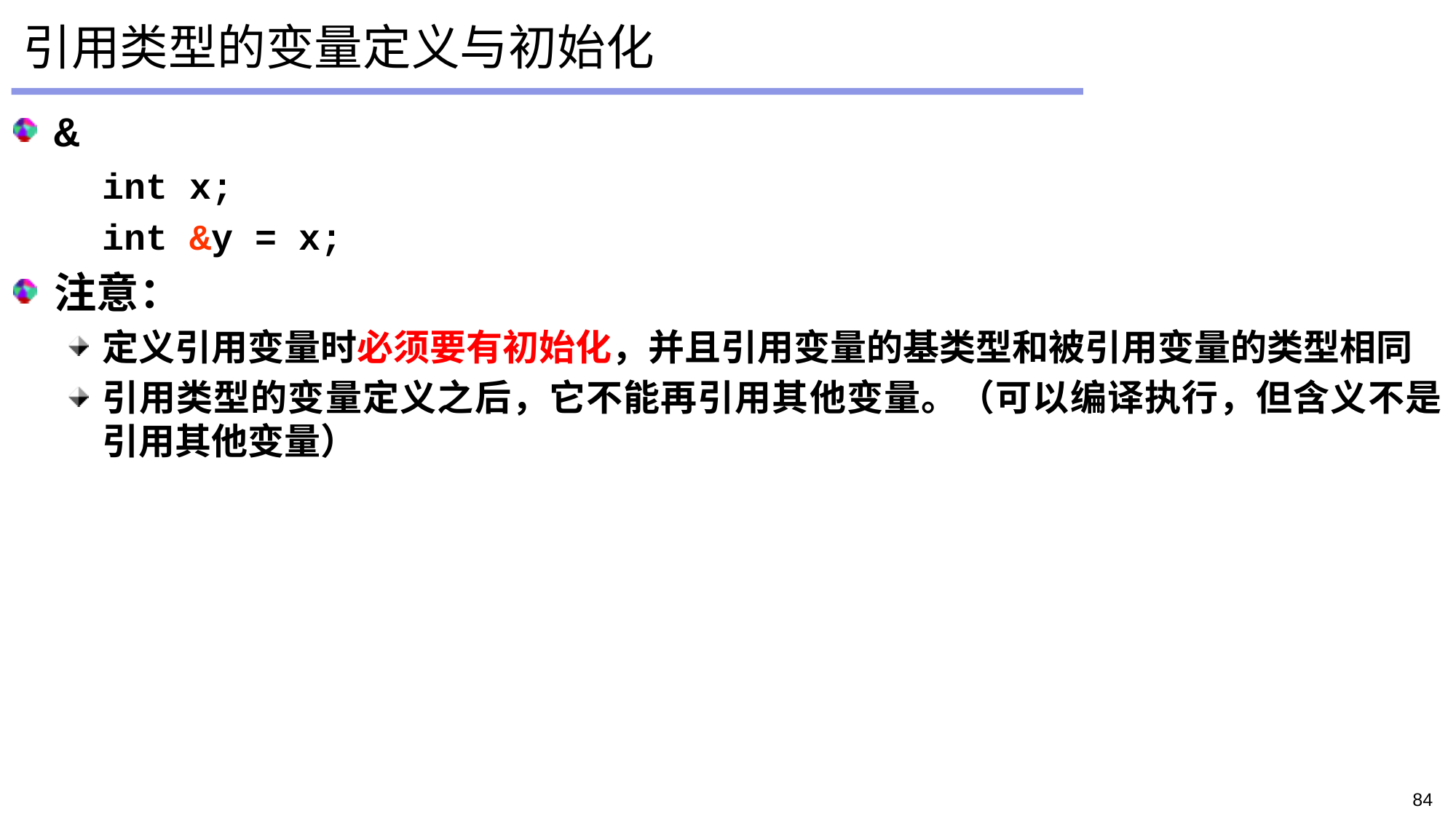

# 引用类型的变量定义与初始化
&
	int x;
	int &y = x;
注意：
定义引用变量时必须要有初始化，并且引用变量的基类型和被引用变量的类型相同
引用类型的变量定义之后，它不能再引用其他变量。（可以编译执行，但含义不是引用其他变量）

84